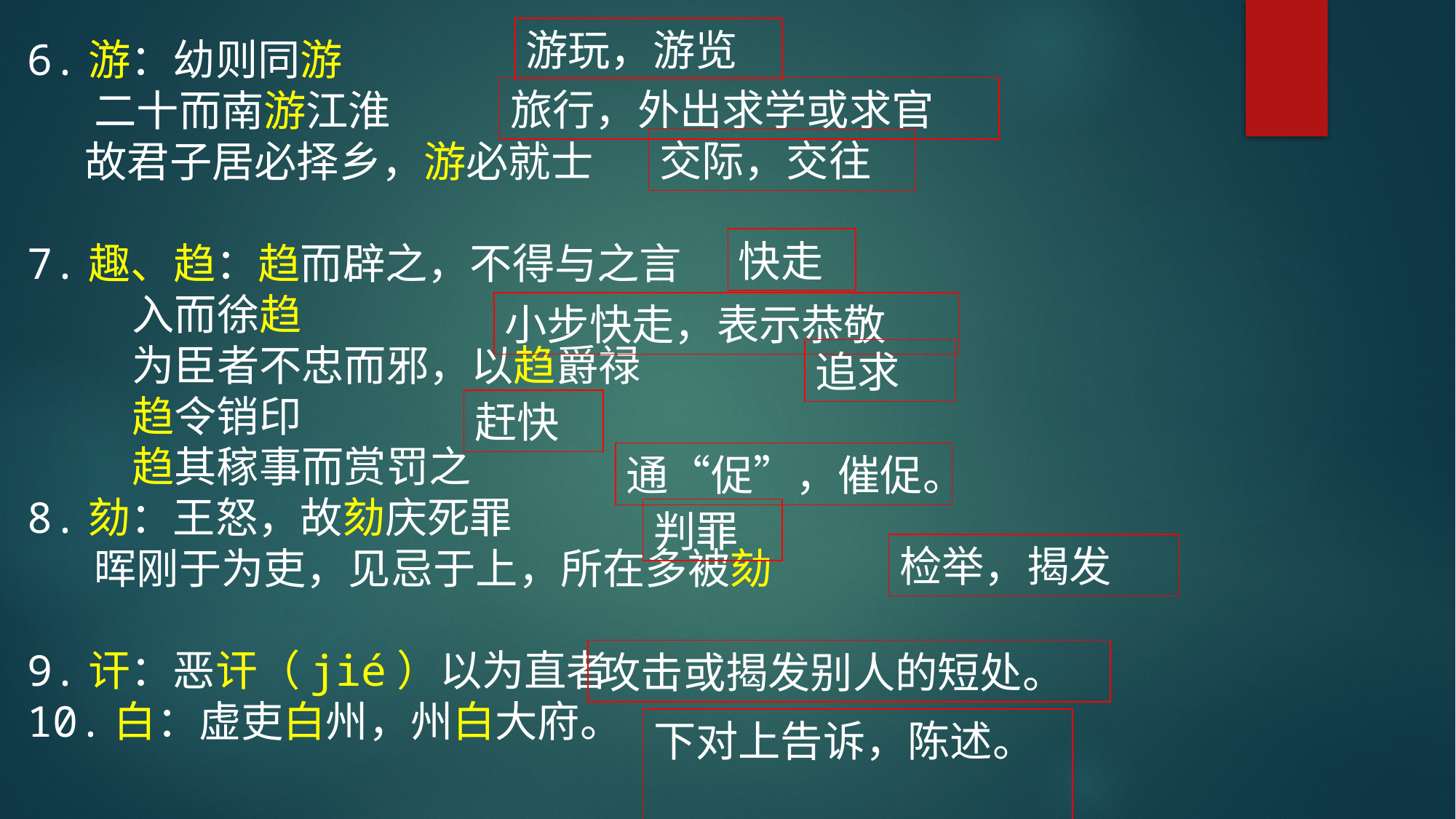

游玩，游览
6.游：幼则同游
      二十而南游江淮
     故君子居必择乡，游必就士

7.趣、趋：趋而辟之，不得与之言
          入而徐趋
          为臣者不忠而邪，以趋爵禄
          趋令销印
          趋其稼事而赏罚之
8.劾：王怒，故劾庆死罪
      晖刚于为吏，见忌于上，所在多被劾

9.讦：恶讦（jié）以为直者
10.白：虚吏白州，州白大府。
旅行，外出求学或求官
交际，交往
快走
小步快走，表示恭敬
追求
赶快
通“促”，催促。
判罪
检举，揭发
攻击或揭发别人的短处。
下对上告诉，陈述。